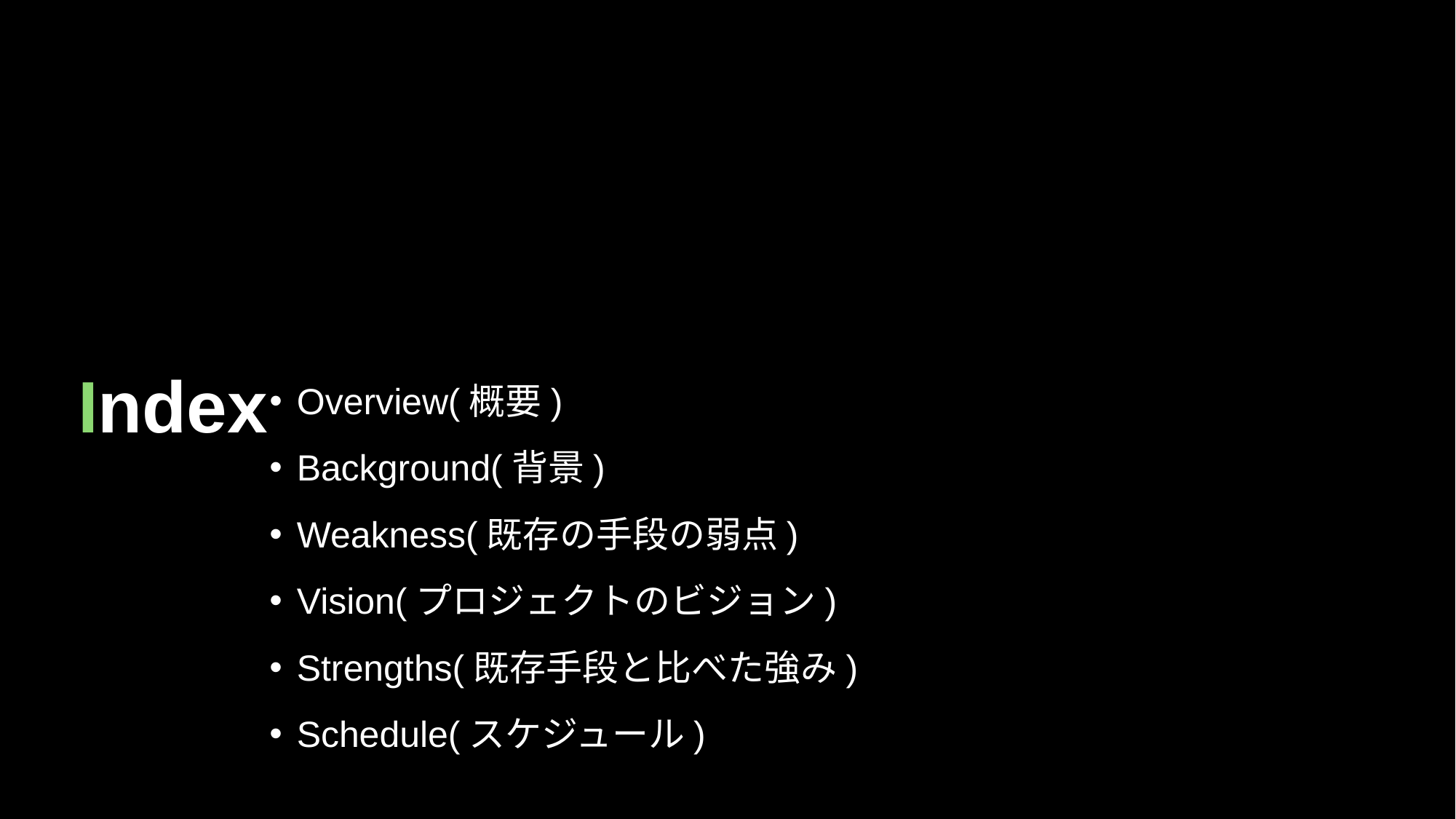

# Index
Overview(概要)
Background(背景)
Weakness(既存の手段の弱点)
Vision(プロジェクトのビジョン)
Strengths(既存手段と比べた強み)
Schedule(スケジュール)

Novelty/Uniqueness(新規性、独自性)
Feasibility(実現可能性)
Difficulty(難易度)
Utility(有用性)
Summary(まとめ)